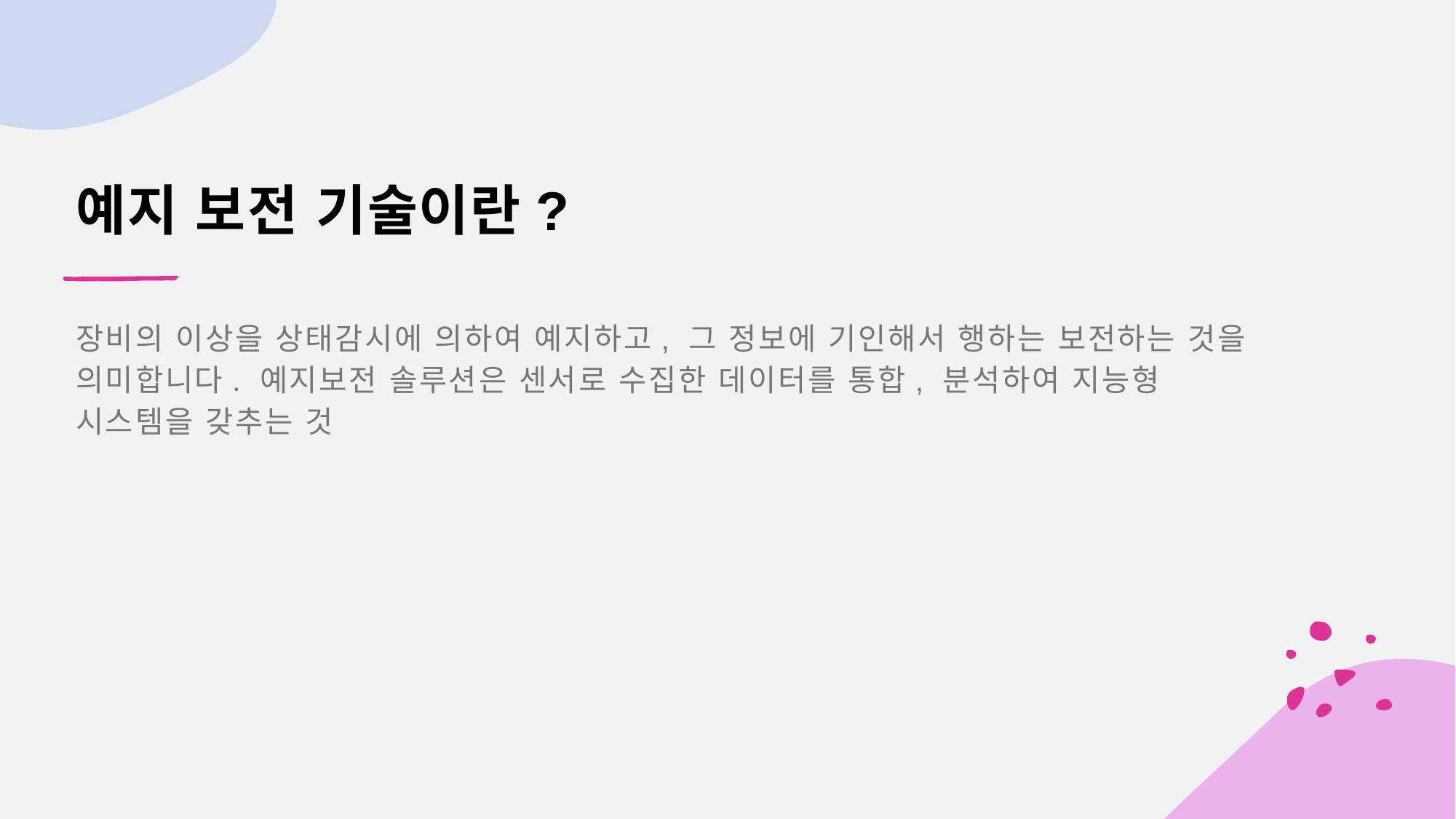

# 예지 보전 기술이란?
장비의 이상을 상태감시에 의하여 예지하고, 그 정보에 기인해서 행하는 보전하는 것을 의미합니다. 예지보전 솔루션은 센서로 수집한 데이터를 통합, 분석하여 지능형 시스템을 갖추는 것